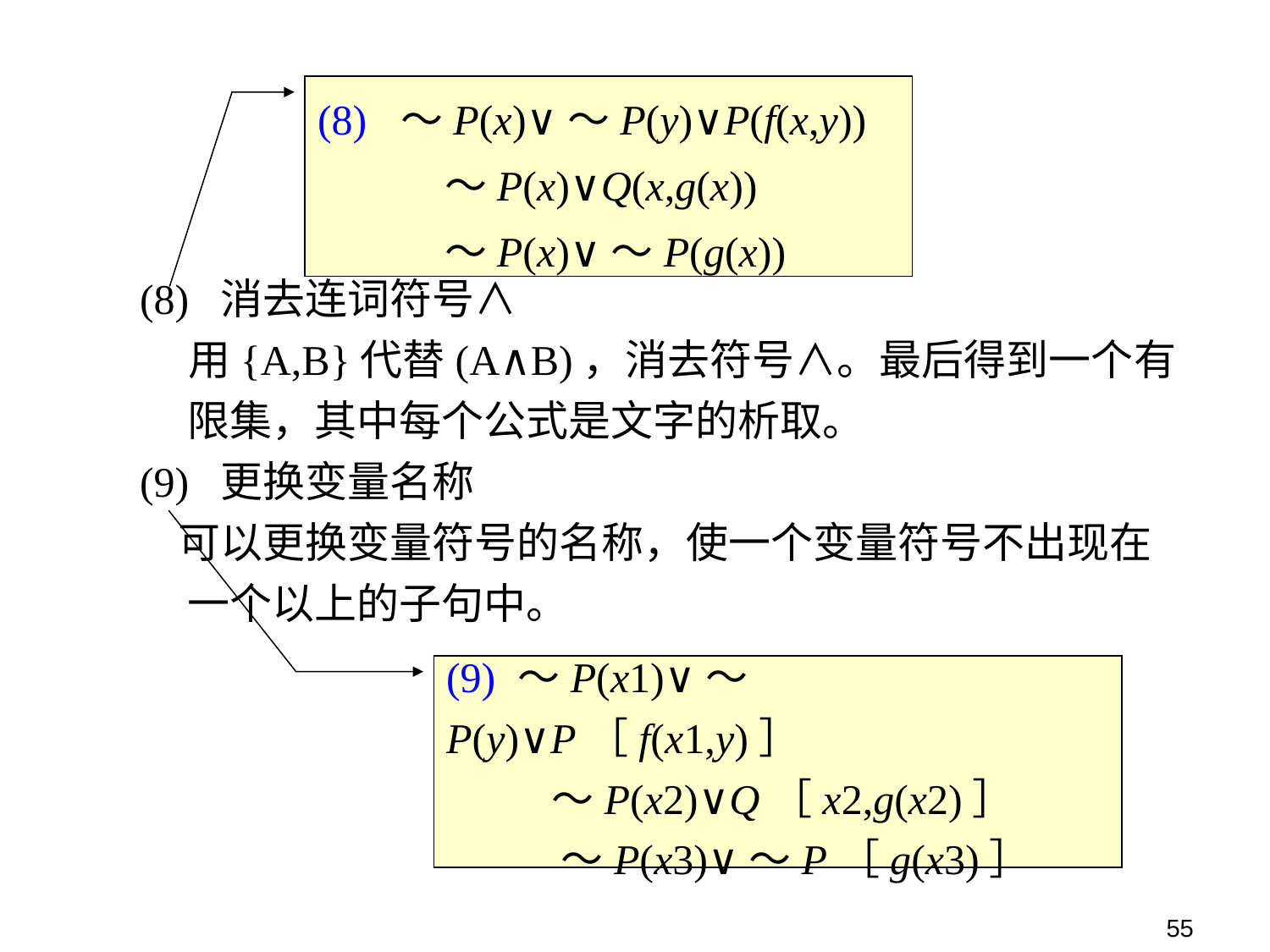

(8)  ～P(x)∨～P(y)∨P(f(x,y))
	～P(x)∨Q(x,g(x))
	～P(x)∨～P(g(x))

(8)  消去连词符号∧
    用{A,B}代替(A∧B)，消去符号∧。最后得到一个有限集，其中每个公式是文字的析取。
(9)  更换变量名称
   可以更换变量符号的名称，使一个变量符号不出现在一个以上的子句中。

(9) ～P(x1)∨～P(y)∨P［f(x1,y)］
          ～P(x2)∨Q［x2,g(x2)］
           ～P(x3)∨～P［g(x3)］
55